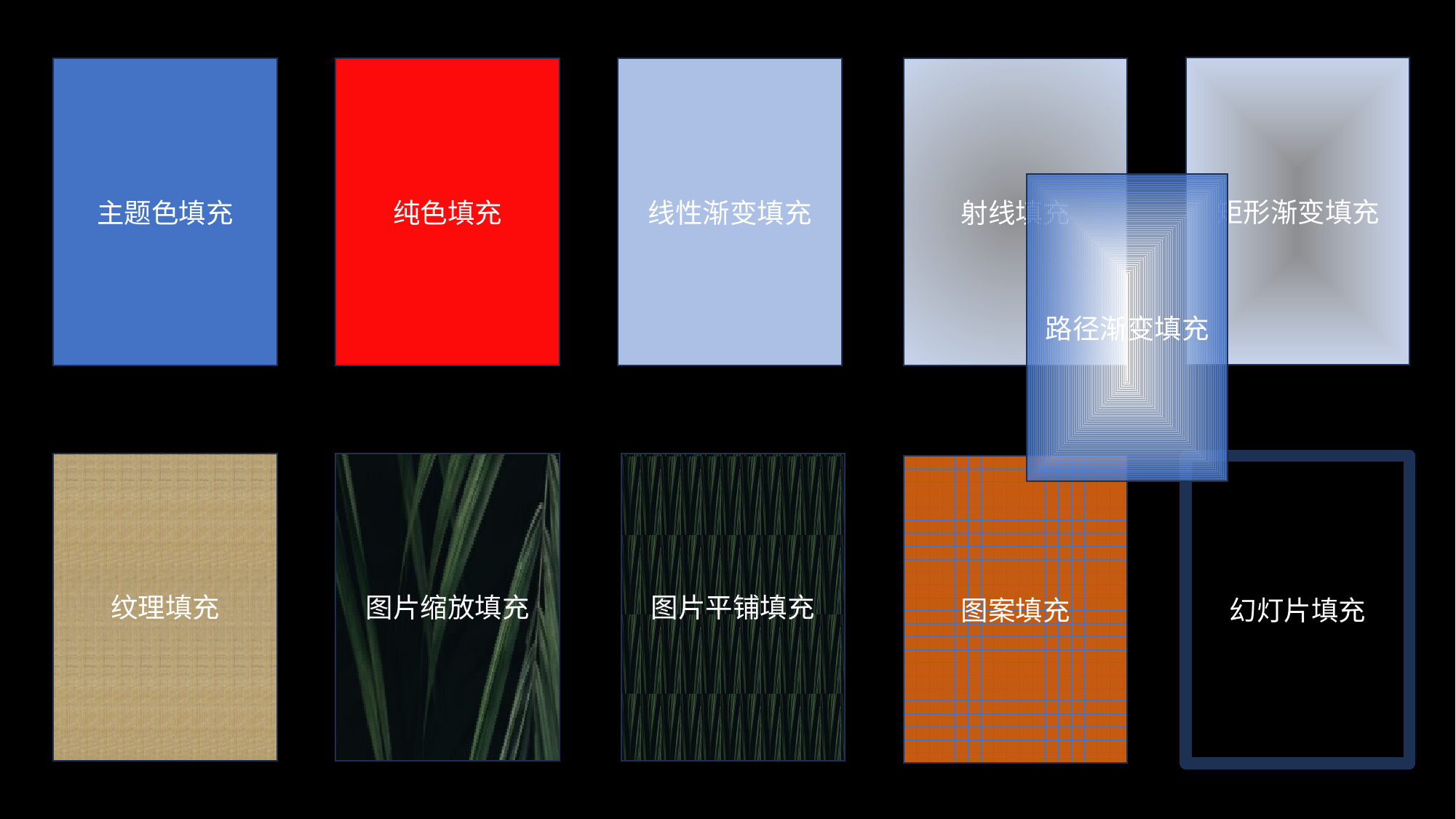

矩形渐变填充
主题色填充
射线填充
线性渐变填充
纯色填充
路径渐变填充
图片缩放填充
纹理填充
图片平铺填充
图案填充
幻灯片填充